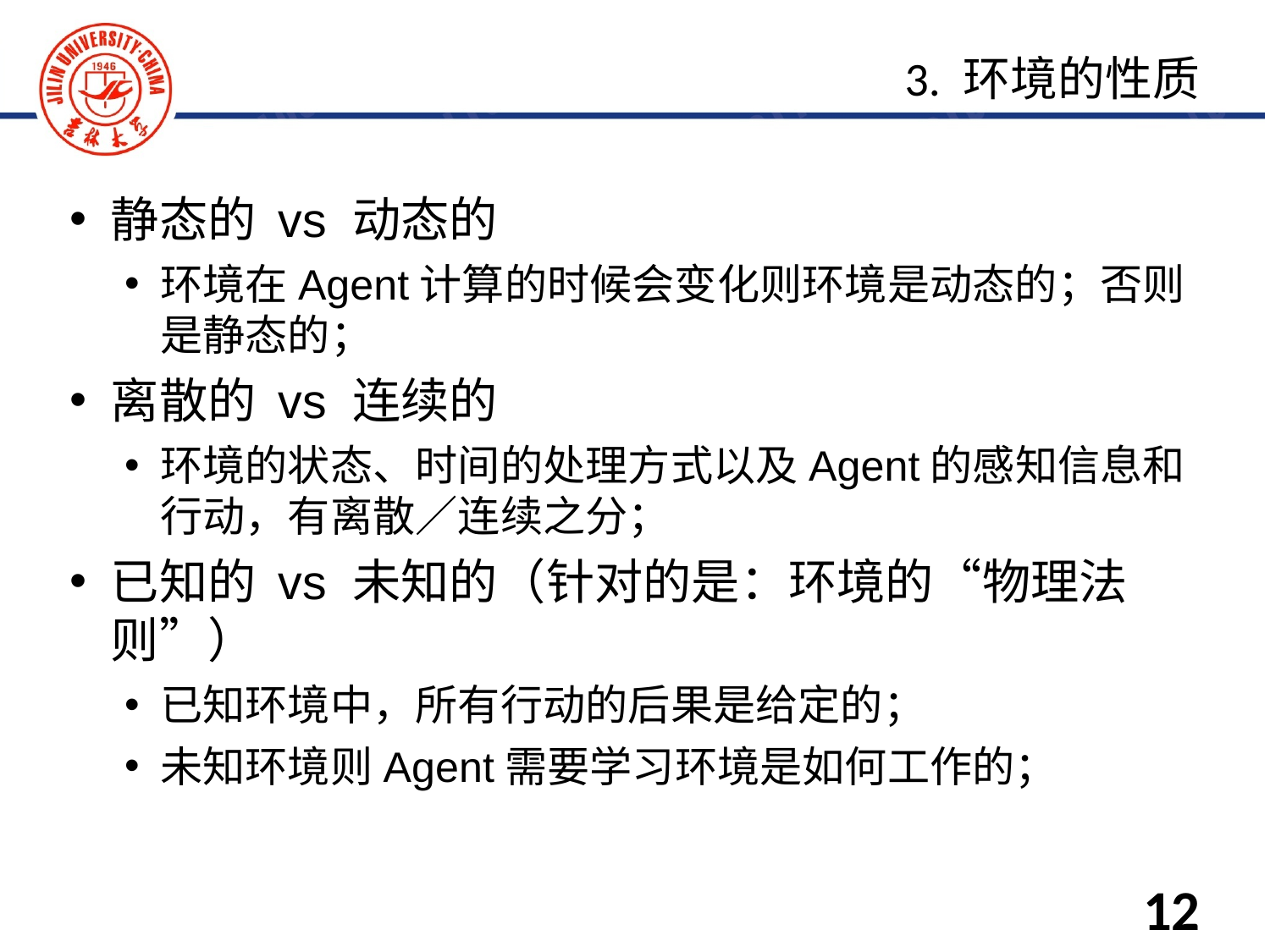

3. 环境的性质
静态的 vs 动态的
环境在Agent计算的时候会变化则环境是动态的；否则是静态的；
离散的 vs 连续的
环境的状态、时间的处理方式以及Agent的感知信息和行动，有离散／连续之分；
已知的 vs 未知的（针对的是：环境的“物理法则”）
已知环境中，所有行动的后果是给定的；
未知环境则Agent需要学习环境是如何工作的；
12